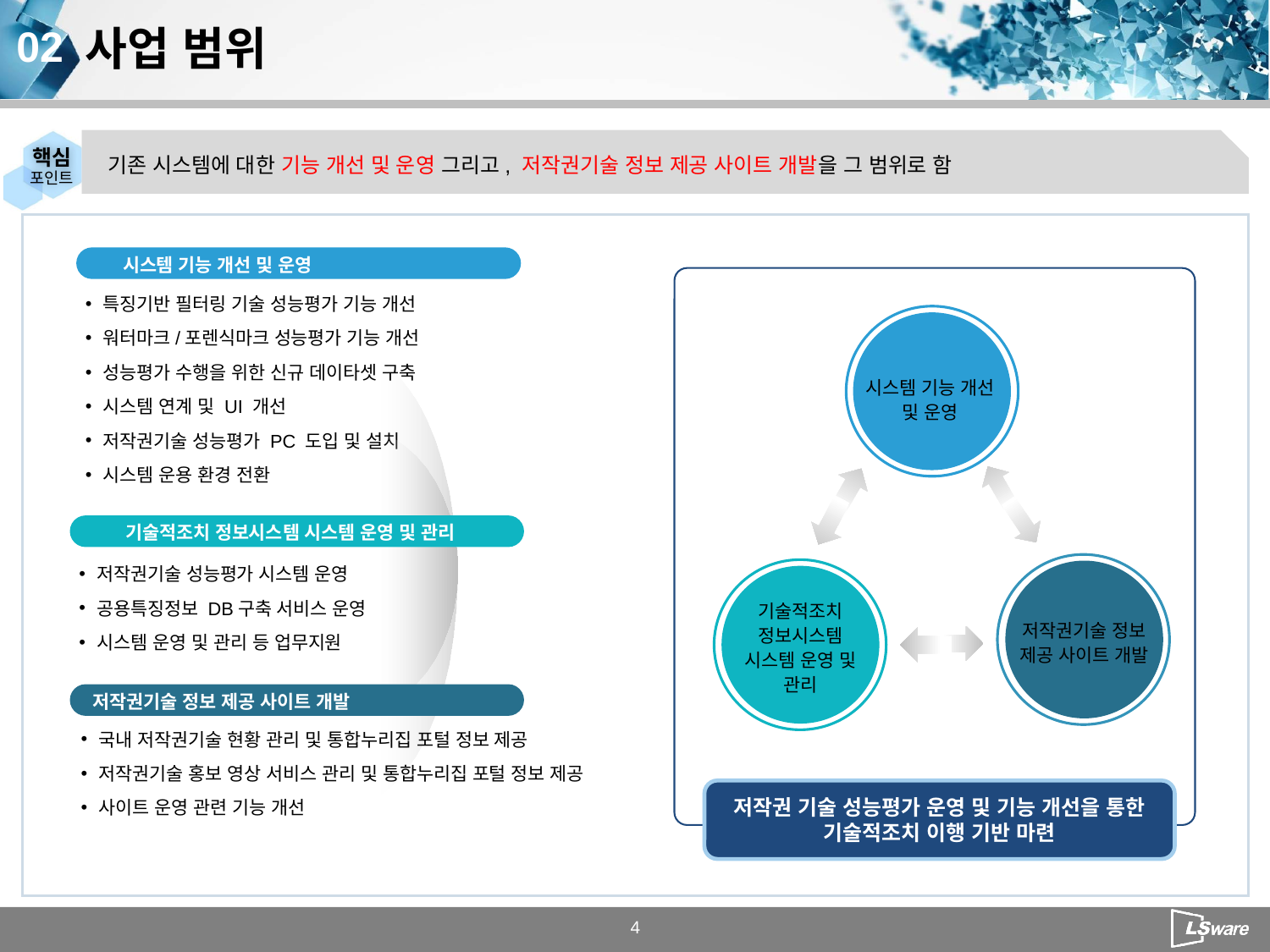

# 사업 범위
02
기존 시스템에 대한 기능 개선 및 운영 그리고, 저작권기술 정보 제공 사이트 개발을 그 범위로 함
시스템 기능 개선 및 운영

특징기반 필터링 기술 성능평가 기능 개선
워터마크/포렌식마크 성능평가 기능 개선
성능평가 수행을 위한 신규 데이타셋 구축
시스템 연계 및 UI 개선
저작권기술 성능평가 PC 도입 및 설치
시스템 운용 환경 전환

시스템 기능 개선 및 운영

기술적조치 정보시스템 시스템 운영 및 관리

저작권기술 성능평가 시스템 운영
공용특징정보 DB구축 서비스 운영
시스템 운영 및 관리 등 업무지원

기술적조치 정보시스템 시스템 운영 및 관리
저작권기술 정보 제공 사이트 개발

저작권기술 정보 제공 사이트 개발

국내 저작권기술 현황 관리 및 통합누리집 포털 정보 제공
저작권기술 홍보 영상 서비스 관리 및 통합누리집 포털 정보 제공
사이트 운영 관련 기능 개선

저작권 기술 성능평가 운영 및 기능 개선을 통한
기술적조치 이행 기반 마련